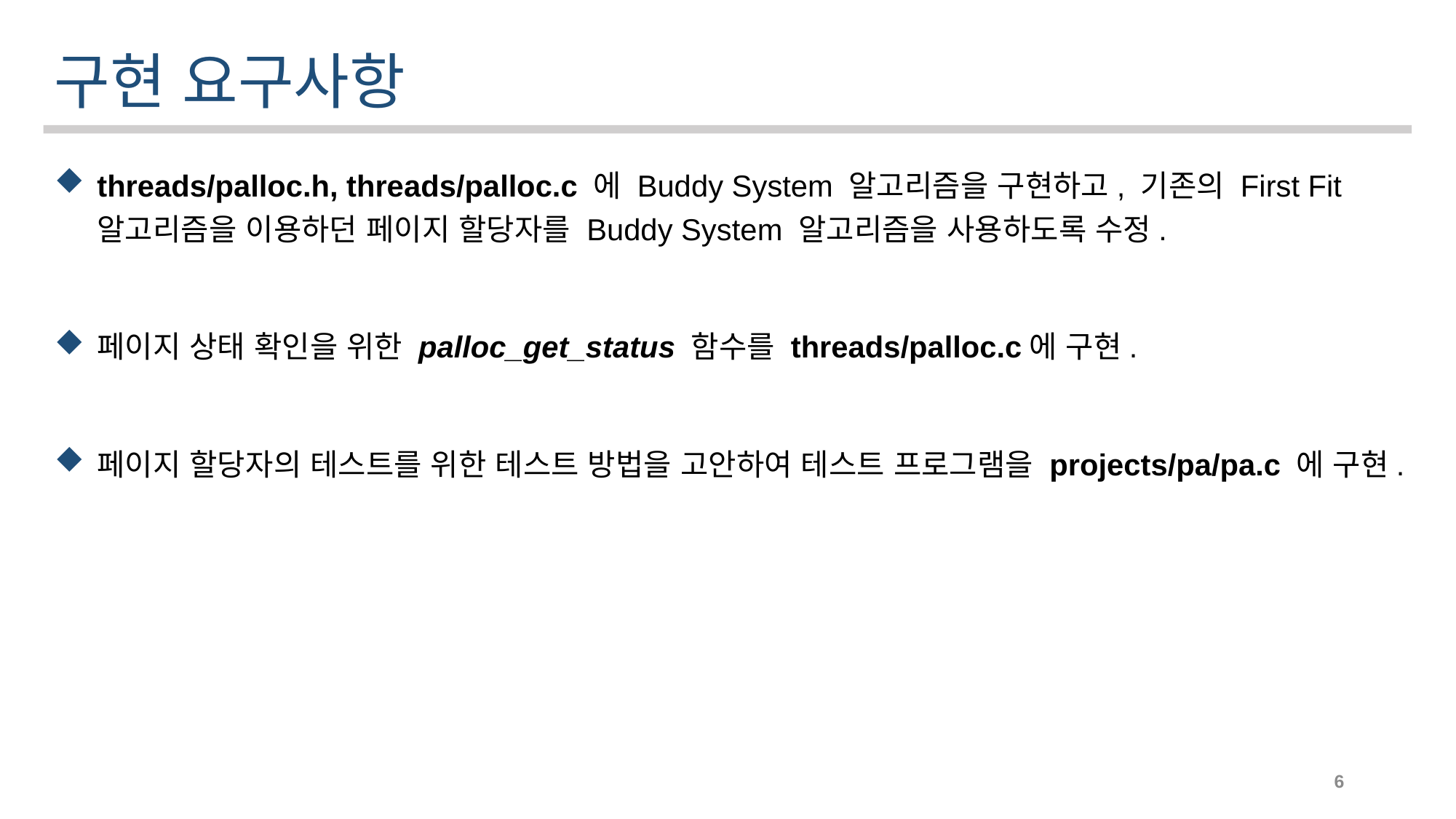

구현 요구사항
threads/palloc.h, threads/palloc.c 에 Buddy System 알고리즘을 구현하고, 기존의 First Fit 알고리즘을 이용하던 페이지 할당자를 Buddy System 알고리즘을 사용하도록 수정.

페이지 상태 확인을 위한 palloc_get_status 함수를 threads/palloc.c에 구현.

페이지 할당자의 테스트를 위한 테스트 방법을 고안하여 테스트 프로그램을 projects/pa/pa.c 에 구현.
6